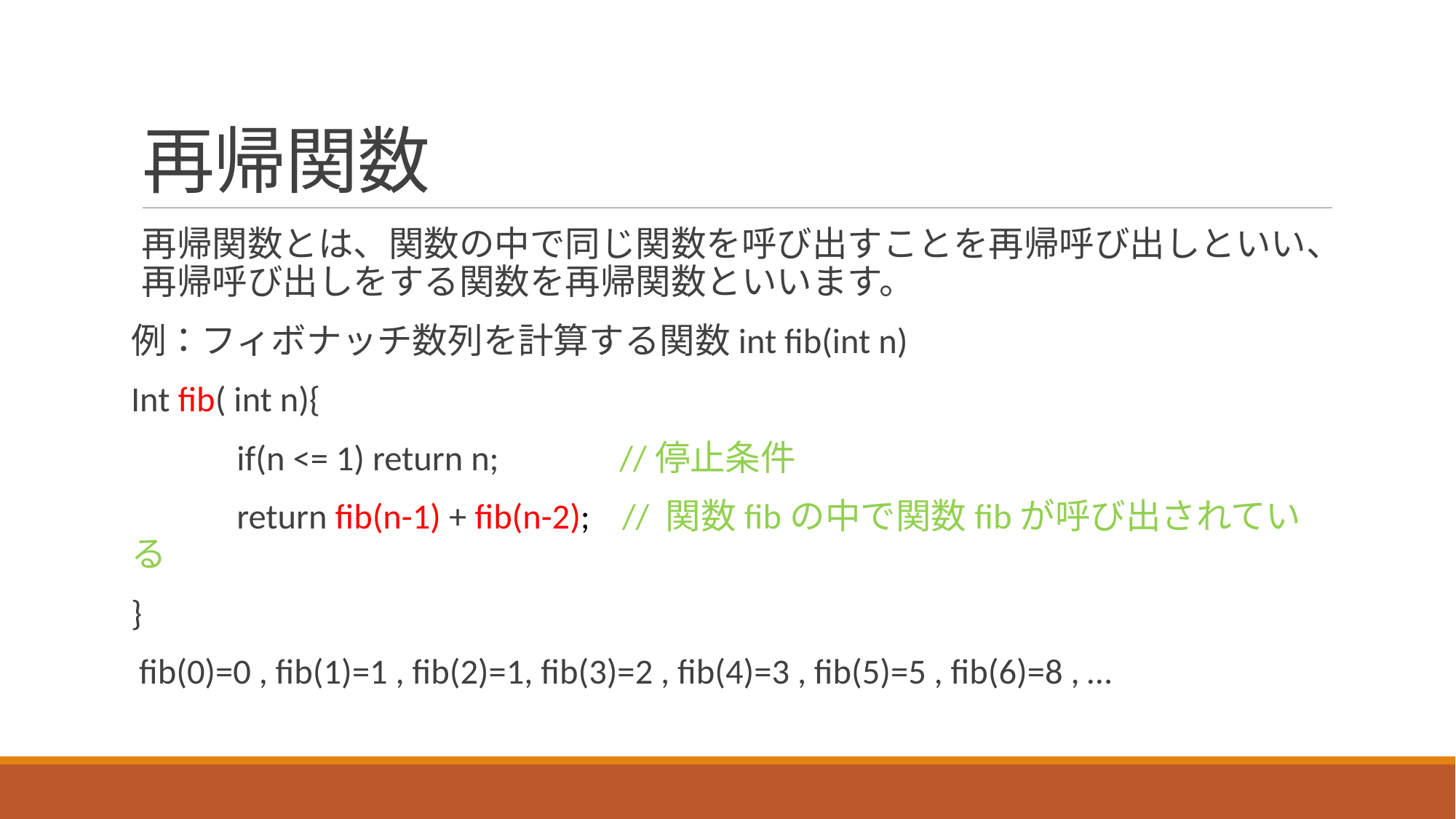

# 再帰関数
再帰関数とは、関数の中で同じ関数を呼び出すことを再帰呼び出しといい、再帰呼び出しをする関数を再帰関数といいます。
例：フィボナッチ数列を計算する関数int fib(int n)
Int fib( int n){
	if(n <= 1) return n;               //停止条件
	return fib(n-1) + fib(n-2);    // 関数fibの中で関数fibが呼び出されている
}
 fib(0)=0 , fib(1)=1 , fib(2)=1, fib(3)=2 , fib(4)=3 , fib(5)=5 , fib(6)=8 , …